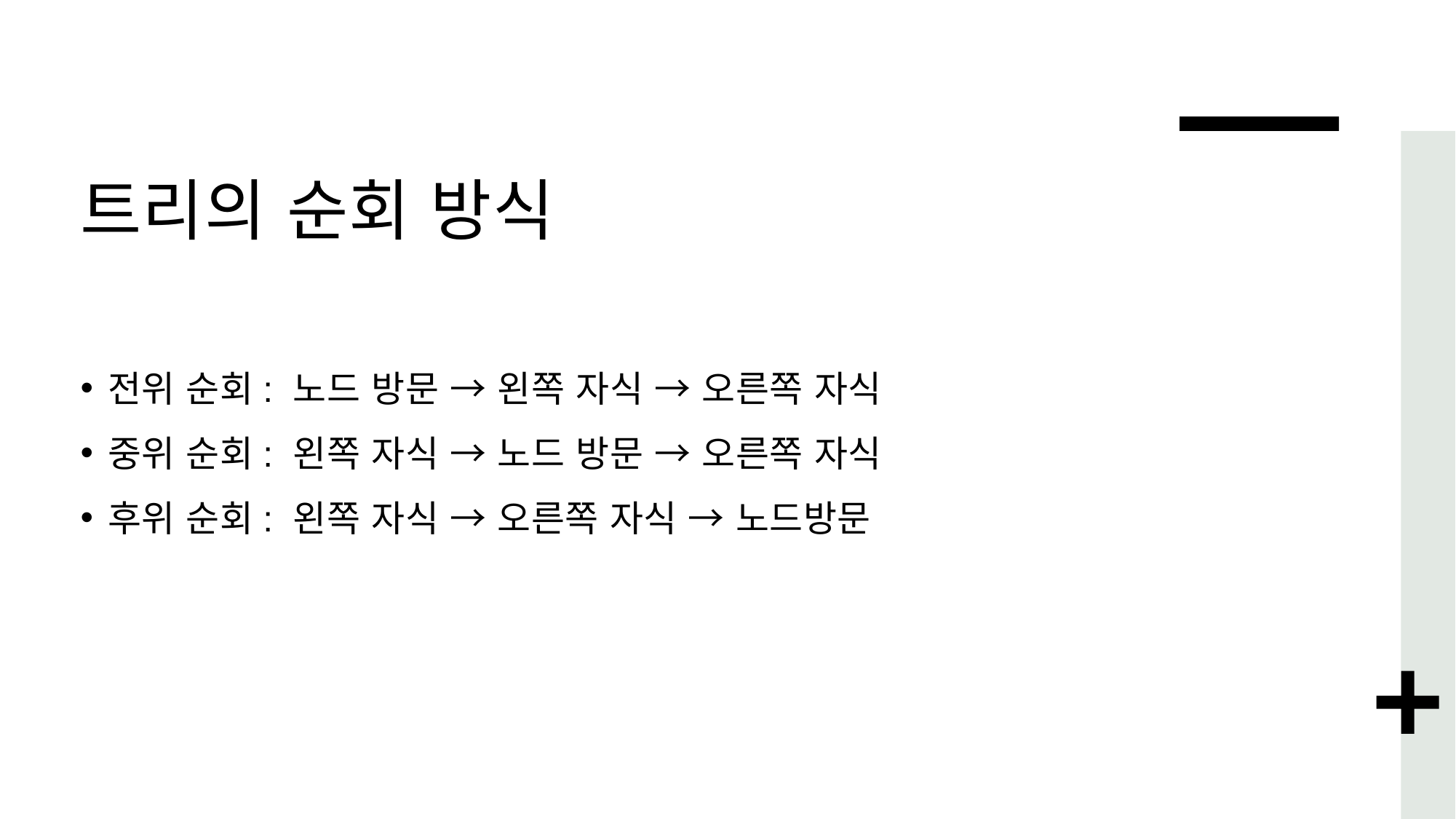

# 트리의 순회 방식
전위 순회: 노드 방문 → 왼쪽 자식 → 오른쪽 자식
중위 순회: 왼쪽 자식 → 노드 방문 → 오른쪽 자식
후위 순회: 왼쪽 자식 → 오른쪽 자식 → 노드방문